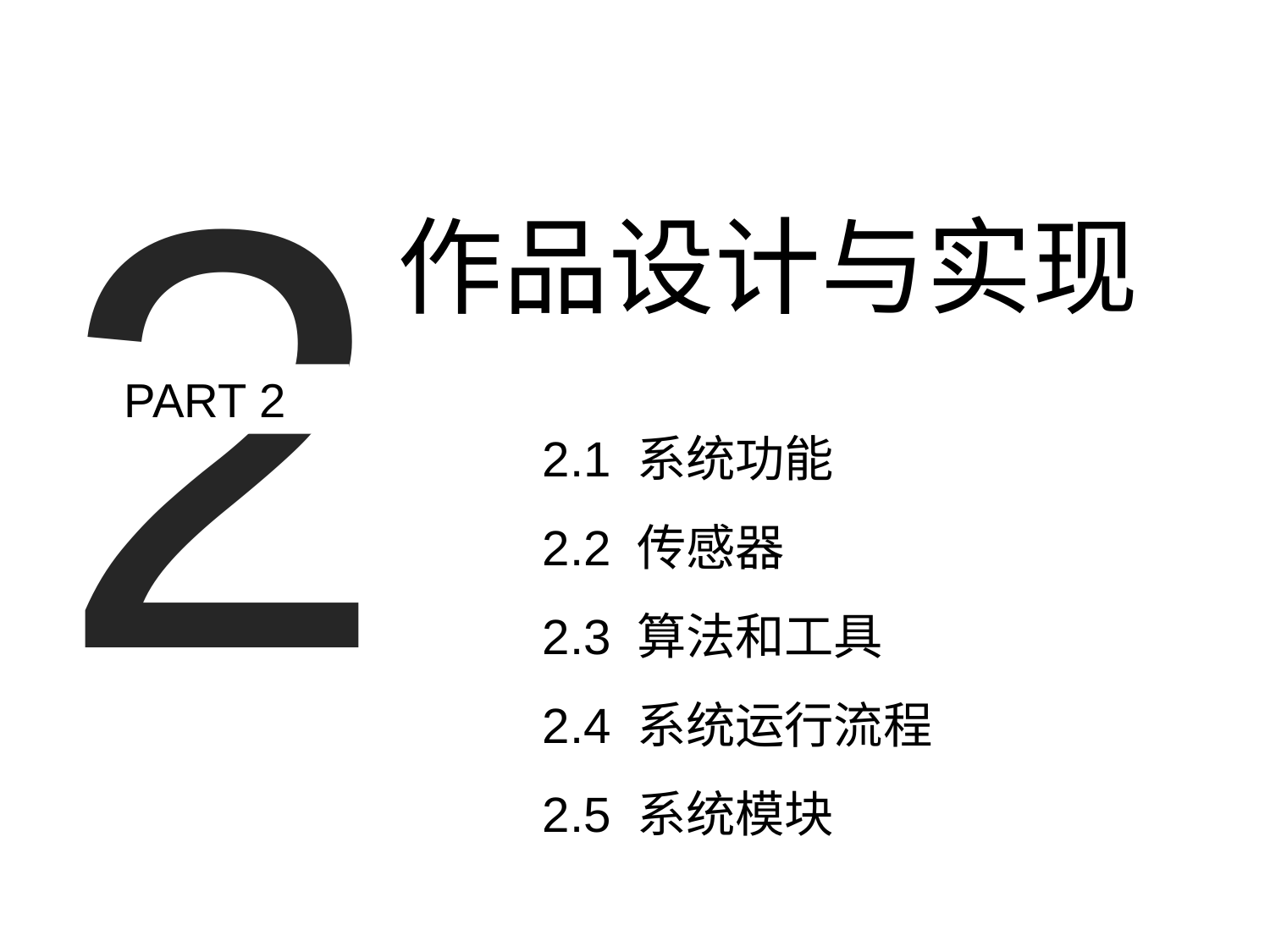

2
PART 2
作品设计与实现
2.1 系统功能
2.2 传感器
2.3 算法和工具
2.4 系统运行流程
2.5 系统模块